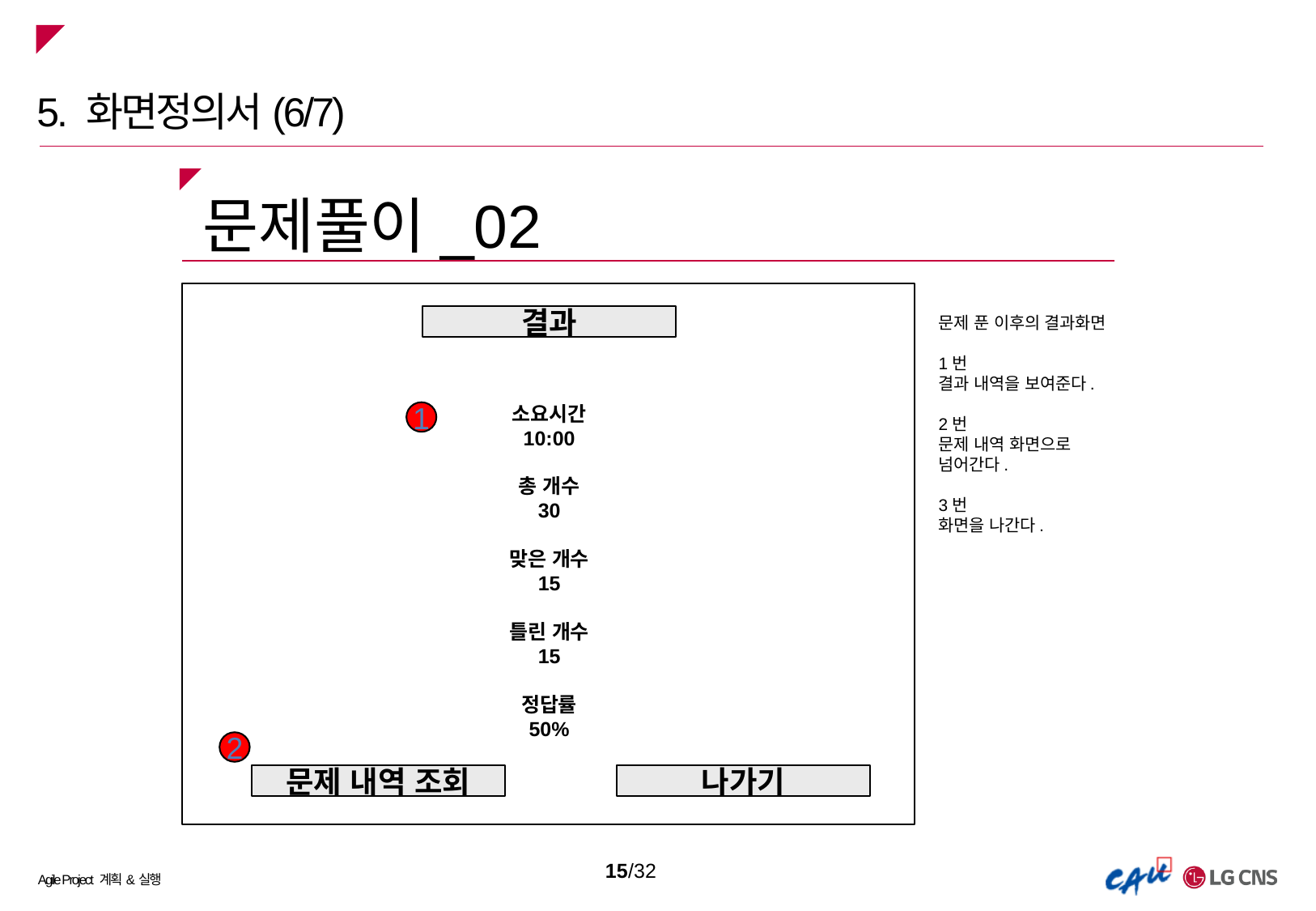

5. 화면정의서(6/7)

문제풀이_02

결과
문제 푼 이후의 결과화면

1번
결과 내역을 보여준다.

2번
문제 내역 화면으로 넘어간다.

3번
화면을 나간다.
소요시간
10:00

총 개수
30

맞은 개수
15

틀린 개수
15

정답률
50%

1
2
문제 내역 조회
나가기